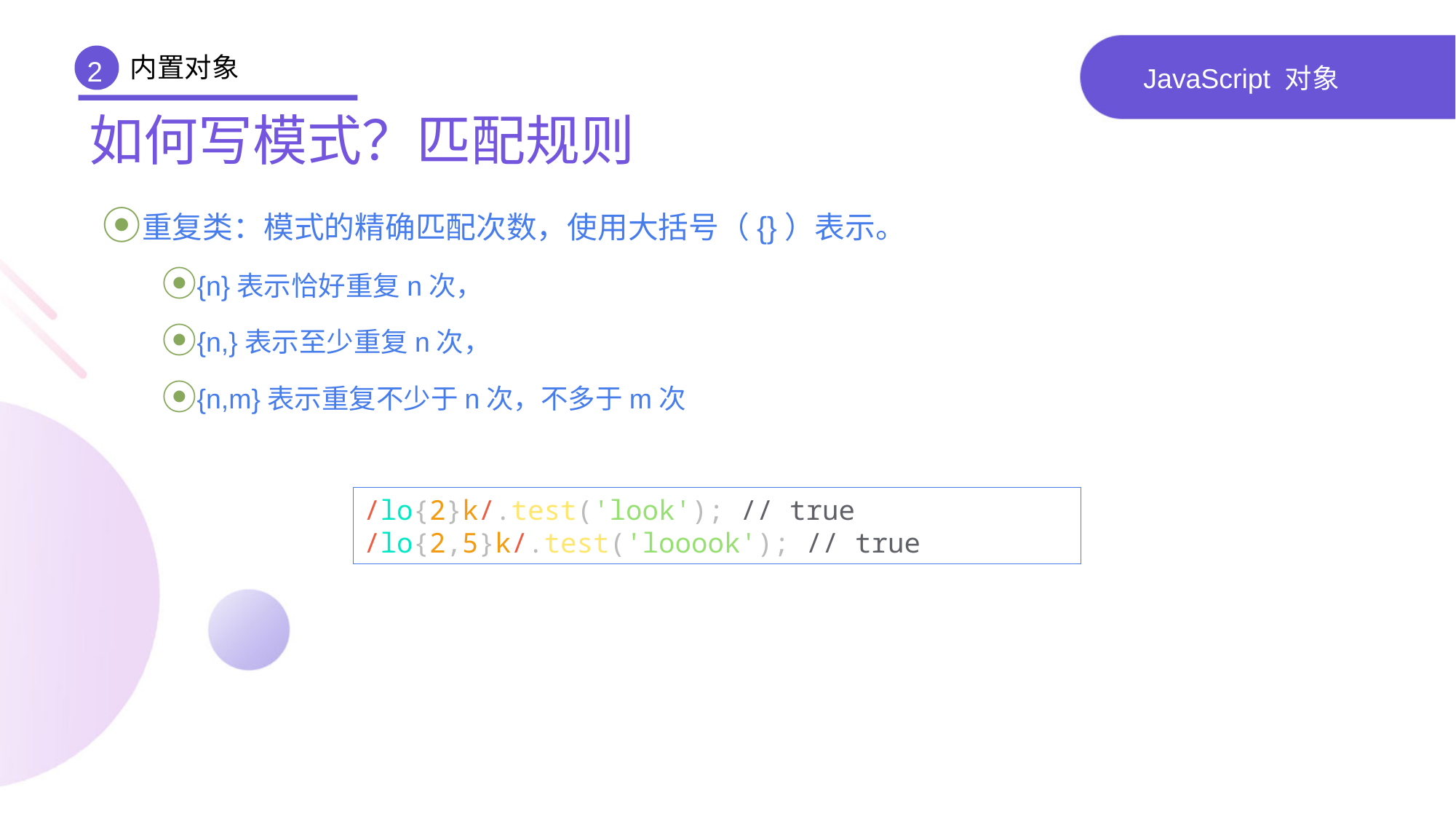

内置对象
2
# JavaScript 对象
如何写模式？匹配规则
重复类：模式的精确匹配次数，使用大括号（{}）表示。
{n}表示恰好重复n次，
{n,}表示至少重复n次，
{n,m}表示重复不少于n次，不多于m次

/lo{2}k/.test('look'); // true
/lo{2,5}k/.test('looook'); // true